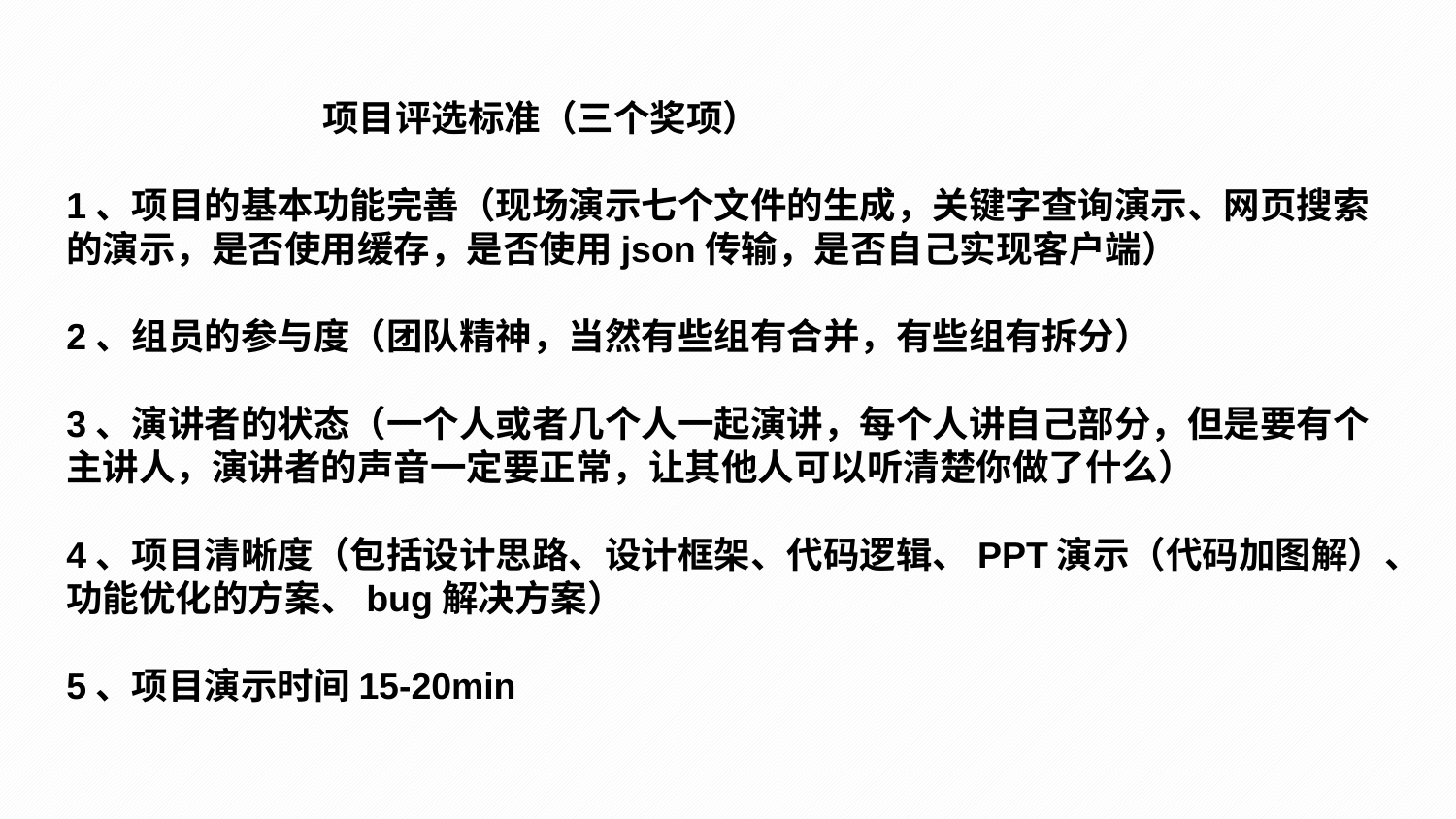

项目评选标准（三个奖项）
1、项目的基本功能完善（现场演示七个文件的生成，关键字查询演示、网页搜索的演示，是否使用缓存，是否使用json传输，是否自己实现客户端）
2、组员的参与度（团队精神，当然有些组有合并，有些组有拆分）
3、演讲者的状态（一个人或者几个人一起演讲，每个人讲自己部分，但是要有个主讲人，演讲者的声音一定要正常，让其他人可以听清楚你做了什么）
4、项目清晰度（包括设计思路、设计框架、代码逻辑、PPT演示（代码加图解）、功能优化的方案、bug解决方案）

5、项目演示时间15-20min